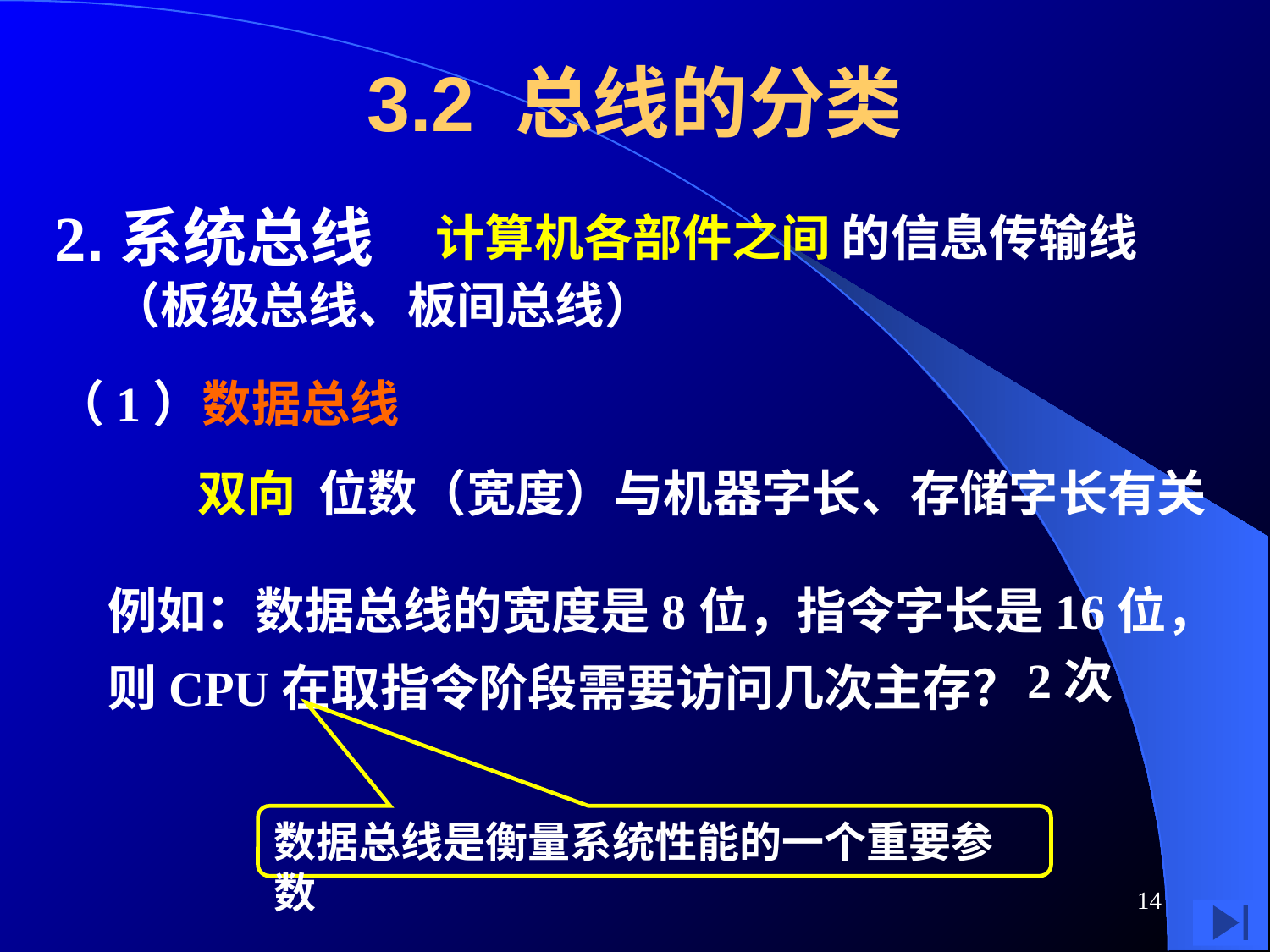

# 3.2 总线的分类
2.系统总线
    （板级总线、板间总线）
计算机各部件之间 的信息传输线
（1）数据总线
双向  位数（宽度）与机器字长、存储字长有关
例如：数据总线的宽度是8位，指令字长是16位，则CPU在取指令阶段需要访问几次主存？
2次
数据总线是衡量系统性能的一个重要参数
14